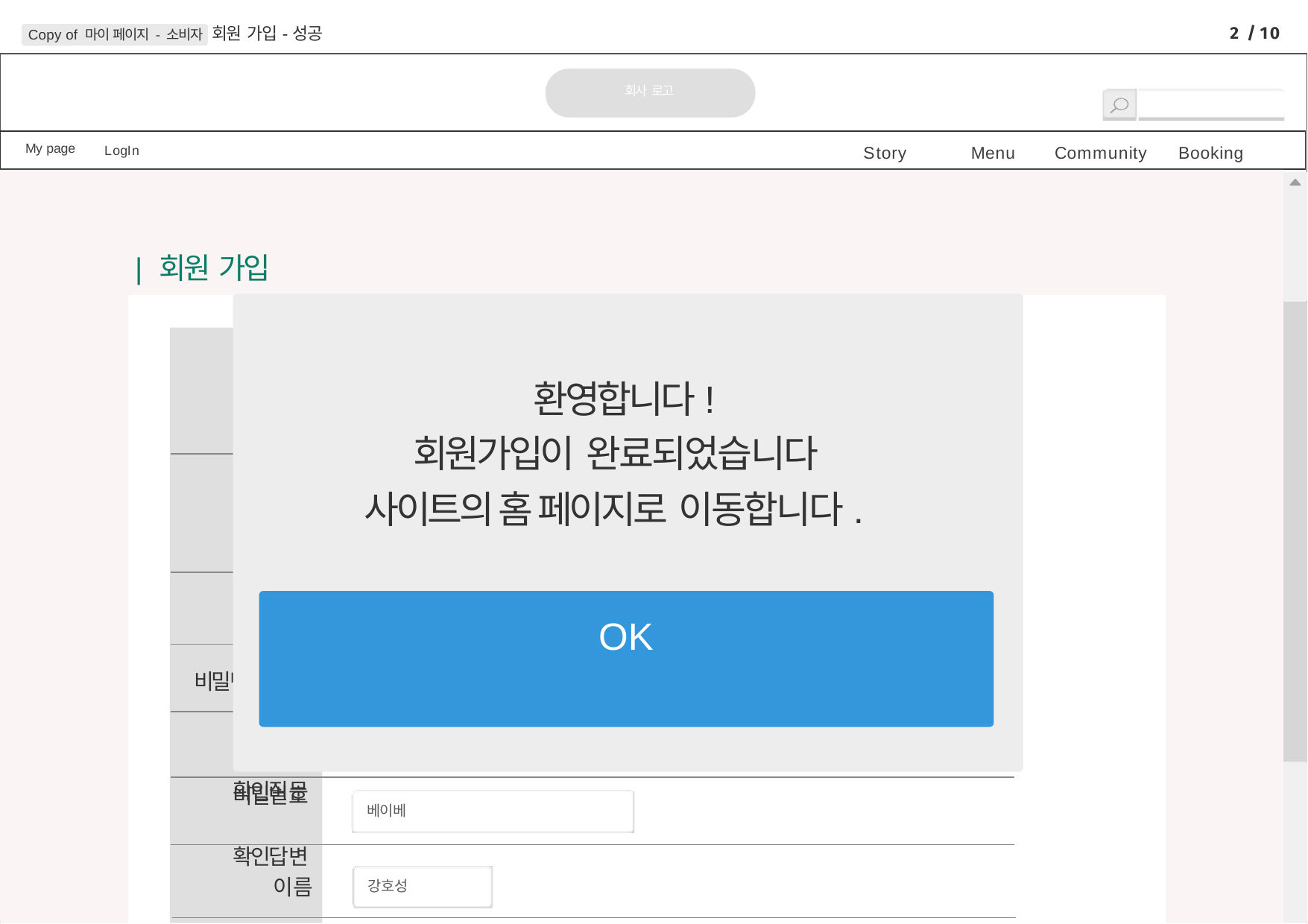

2 / 10
Copy of 마이 페이지 - 소비자   회원 가입-성공

회사 로고

My page
Story
Menu
Community
Booking
LogIn

| 회원 가입

환영합니다!
회원가입
회원가입이 완료되었습니다

사이트의 홈 페이지로 이동합니다.

아이디

비밀번호

OK

비밀번호확인
같은 비밀번호를 입력하세요

비밀번호  확인질문

예) 조르지마 어딜가지 않아 부르게 해줄게

비밀번호  확인답변

베이베

이름
강호성